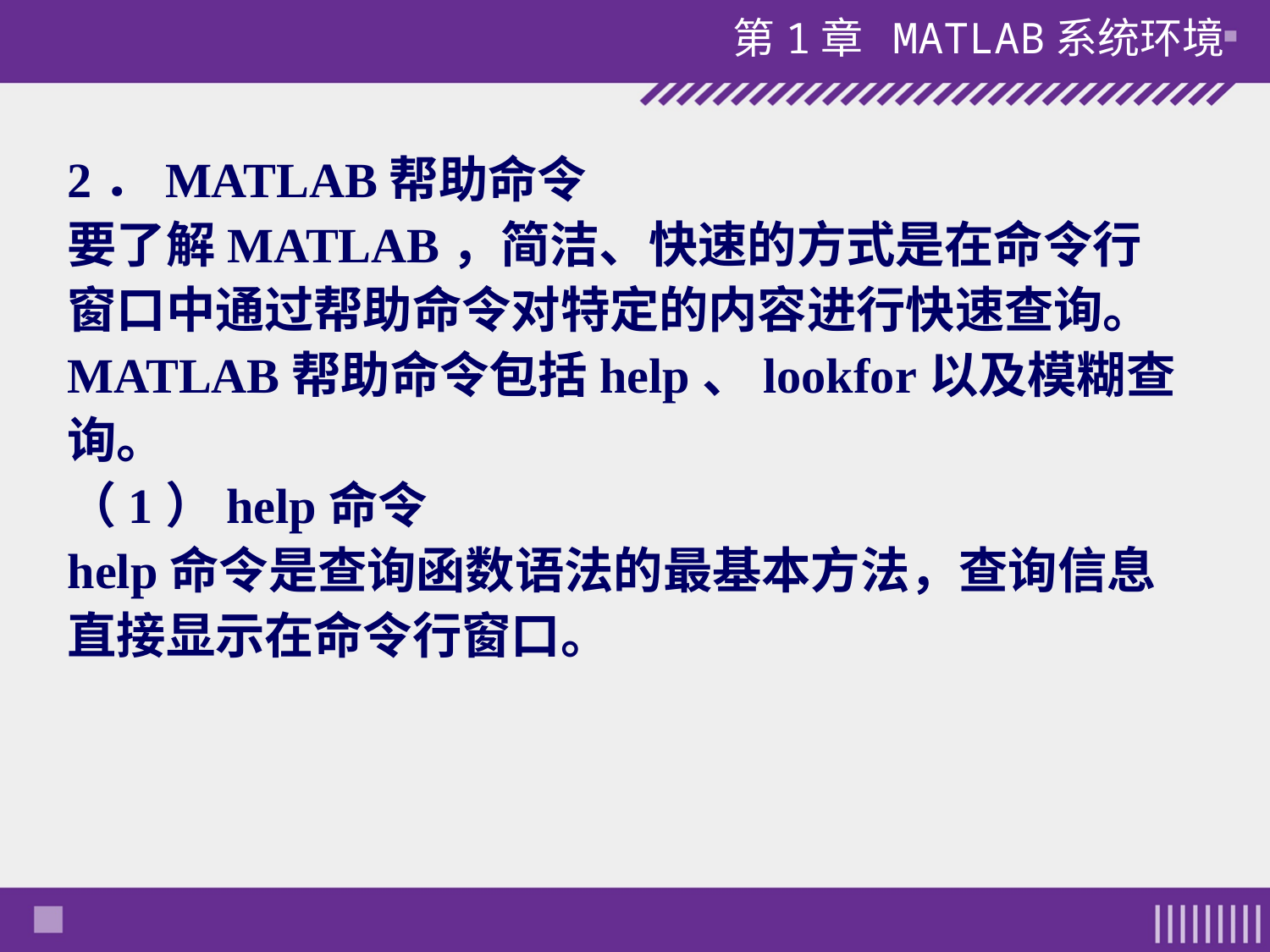

2．MATLAB帮助命令
要了解MATLAB，简洁、快速的方式是在命令行窗口中通过帮助命令对特定的内容进行快速查询。MATLAB帮助命令包括help、lookfor以及模糊查询。
（1）help命令
help命令是查询函数语法的最基本方法，查询信息直接显示在命令行窗口。